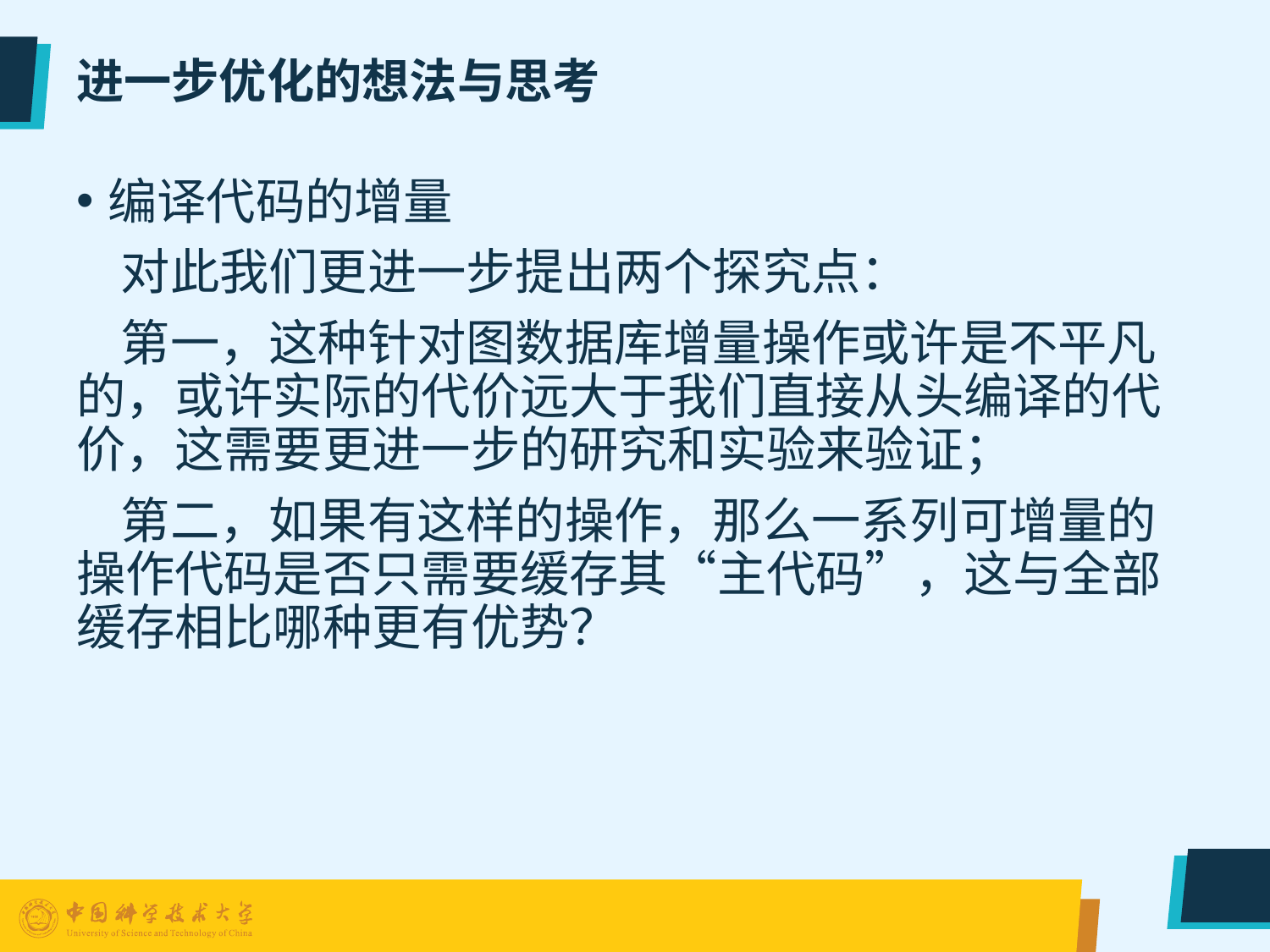

# 进一步优化的想法与思考
编译代码的增量
   对此我们更进一步提出两个探究点：
   第一，这种针对图数据库增量操作或许是不平凡的，或许实际的代价远大于我们直接从头编译的代价，这需要更进一步的研究和实验来验证；
   第二，如果有这样的操作，那么一系列可增量的操作代码是否只需要缓存其“主代码”，这与全部缓存相比哪种更有优势？